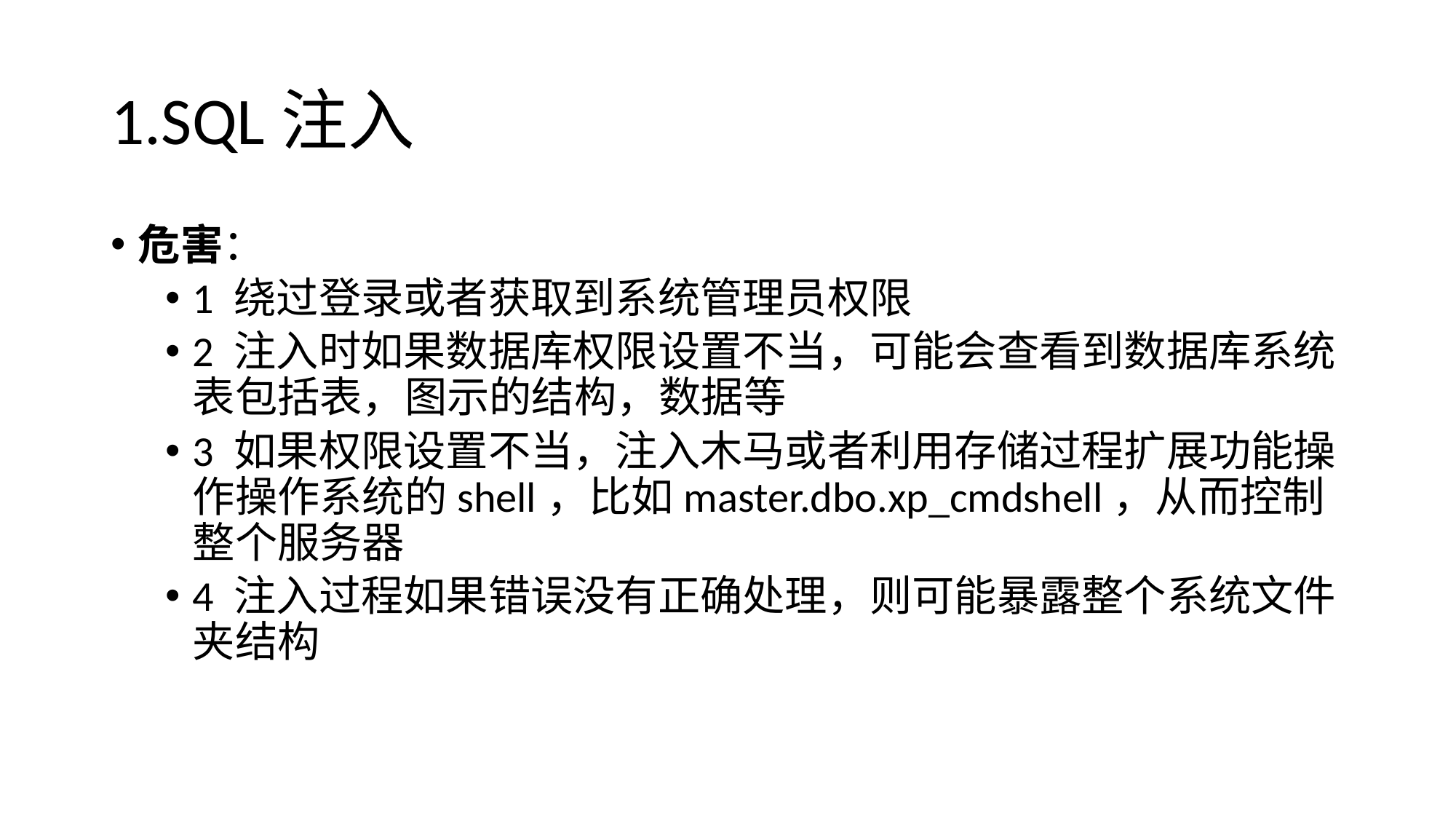

# 1.SQL注入
危害：
1 绕过登录或者获取到系统管理员权限
2 注入时如果数据库权限设置不当，可能会查看到数据库系统表包括表，图示的结构，数据等
3 如果权限设置不当，注入木马或者利用存储过程扩展功能操作操作系统的shell，比如master.dbo.xp_cmdshell，从而控制整个服务器
4 注入过程如果错误没有正确处理，则可能暴露整个系统文件夹结构